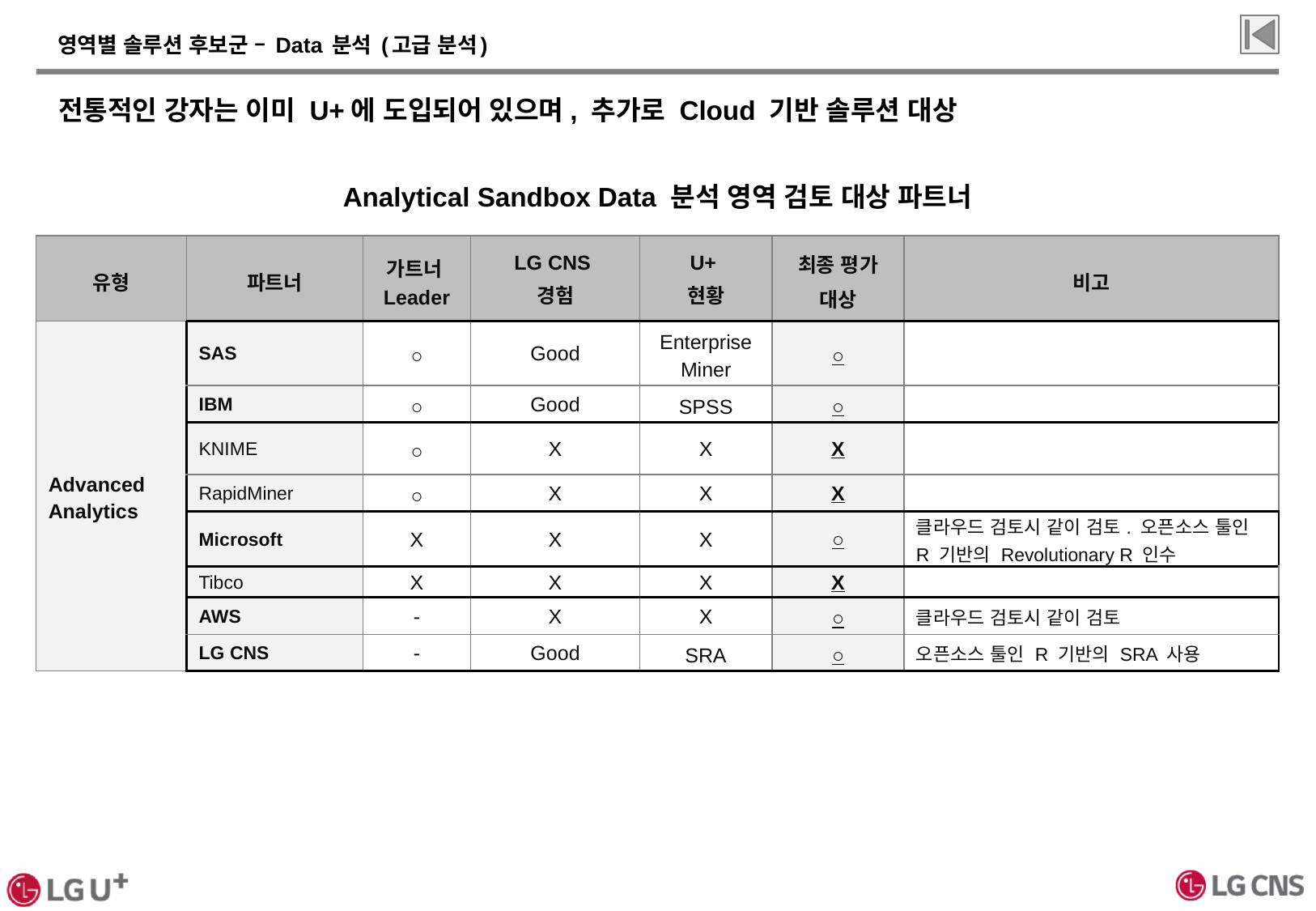

# 영역별 솔루션 후보군 – Data 분석 (고급 분석)
전통적인 강자는 이미 U+에 도입되어 있으며, 추가로 Cloud 기반 솔루션 대상
Analytical Sandbox Data 분석 영역 검토 대상 파트너
| 유형 | 파트너 | 가트너 Leader | LG CNS 경험 | U+ 현황 | 최종 평가 대상 | 비고 |
| --- | --- | --- | --- | --- | --- | --- |
| Advanced Analytics | SAS | ○ | Good | Enterprise Miner | ○ |  |
|  | IBM | ○ | Good | SPSS | ○ |  |
|  | KNIME | ○ | X | X | X |  |
|  | RapidMiner | ○ | X | X | X |  |
|  | Microsoft | X | X | X | ○ | 클라우드 검토시 같이 검토. 오픈소스 툴인 R 기반의 Revolutionary R 인수 |
|  | Tibco | X | X | X | X |  |
|  | AWS | - | X | X | ○ | 클라우드 검토시 같이 검토 |
|  | LG CNS | - | Good | SRA | ○ | 오픈소스 툴인 R 기반의 SRA 사용 |